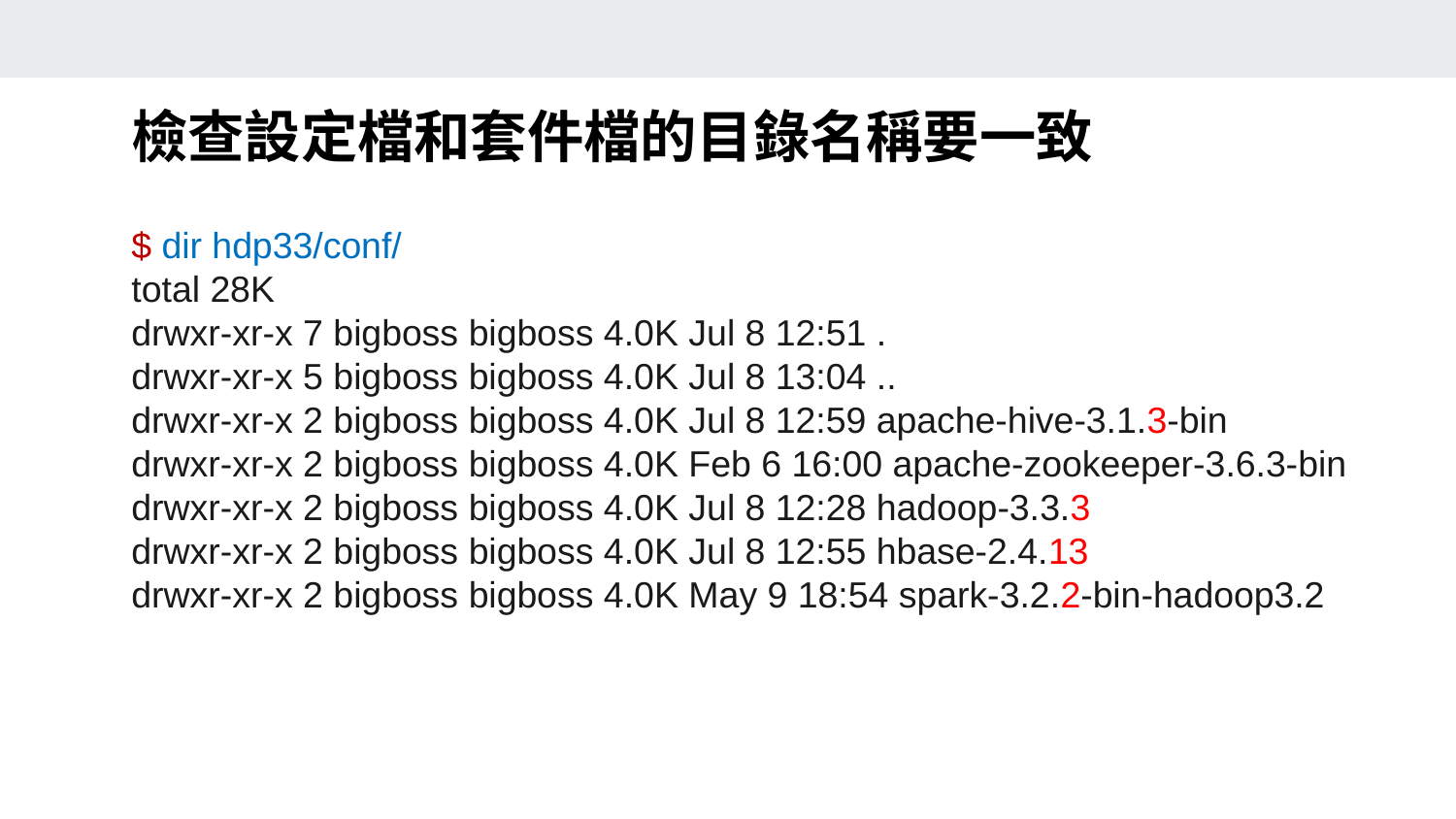

檢查設定檔和套件檔的目錄名稱要一致
$ dir hdp33/conf/
total 28K
drwxr-xr-x 7 bigboss bigboss 4.0K Jul 8 12:51 .
drwxr-xr-x 5 bigboss bigboss 4.0K Jul 8 13:04 ..
drwxr-xr-x 2 bigboss bigboss 4.0K Jul 8 12:59 apache-hive-3.1.3-bin
drwxr-xr-x 2 bigboss bigboss 4.0K Feb 6 16:00 apache-zookeeper-3.6.3-bin
drwxr-xr-x 2 bigboss bigboss 4.0K Jul 8 12:28 hadoop-3.3.3
drwxr-xr-x 2 bigboss bigboss 4.0K Jul 8 12:55 hbase-2.4.13
drwxr-xr-x 2 bigboss bigboss 4.0K May 9 18:54 spark-3.2.2-bin-hadoop3.2